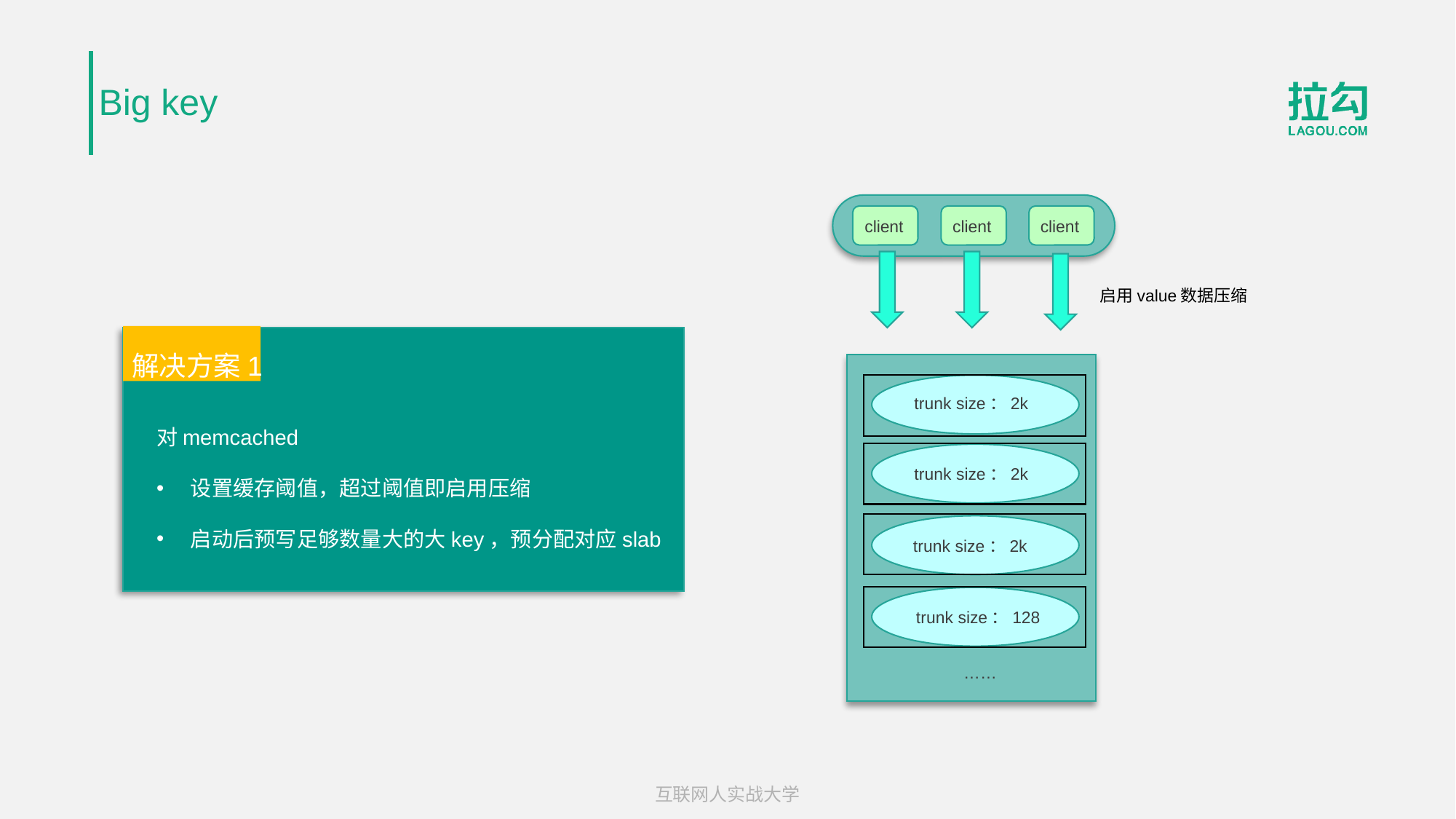

Big key

client
client
client

启用value数据压缩

trunk size：2k

trunk size：2k

trunk size：2k

trunk size：128
……
解决方案1

对memcached
设置缓存阈值，超过阈值即启用压缩
启动后预写足够数量大的大key，预分配对应slab